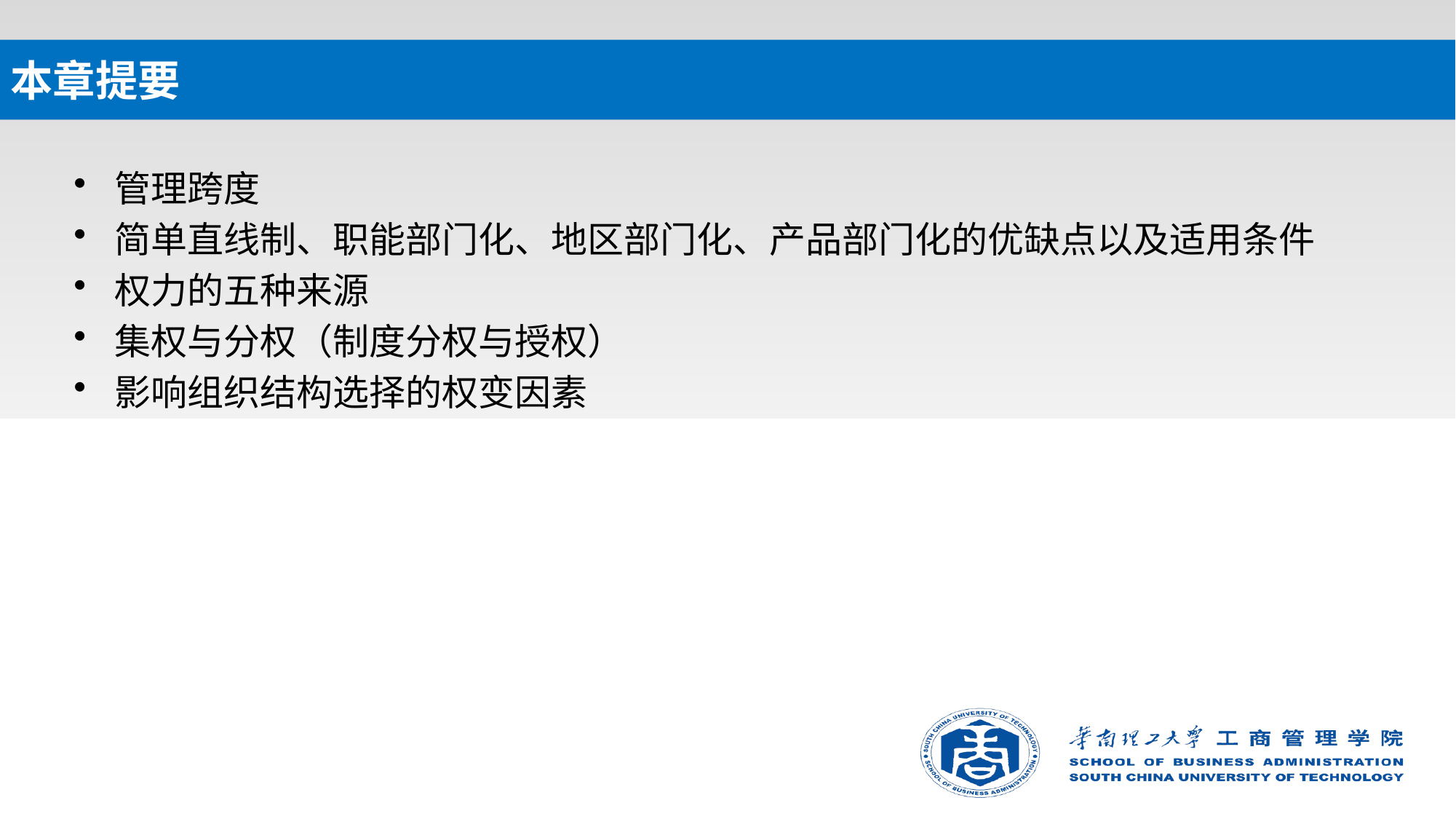

# 本章提要
管理跨度
简单直线制、职能部门化、地区部门化、产品部门化的优缺点以及适用条件
权力的五种来源
集权与分权（制度分权与授权）
影响组织结构选择的权变因素